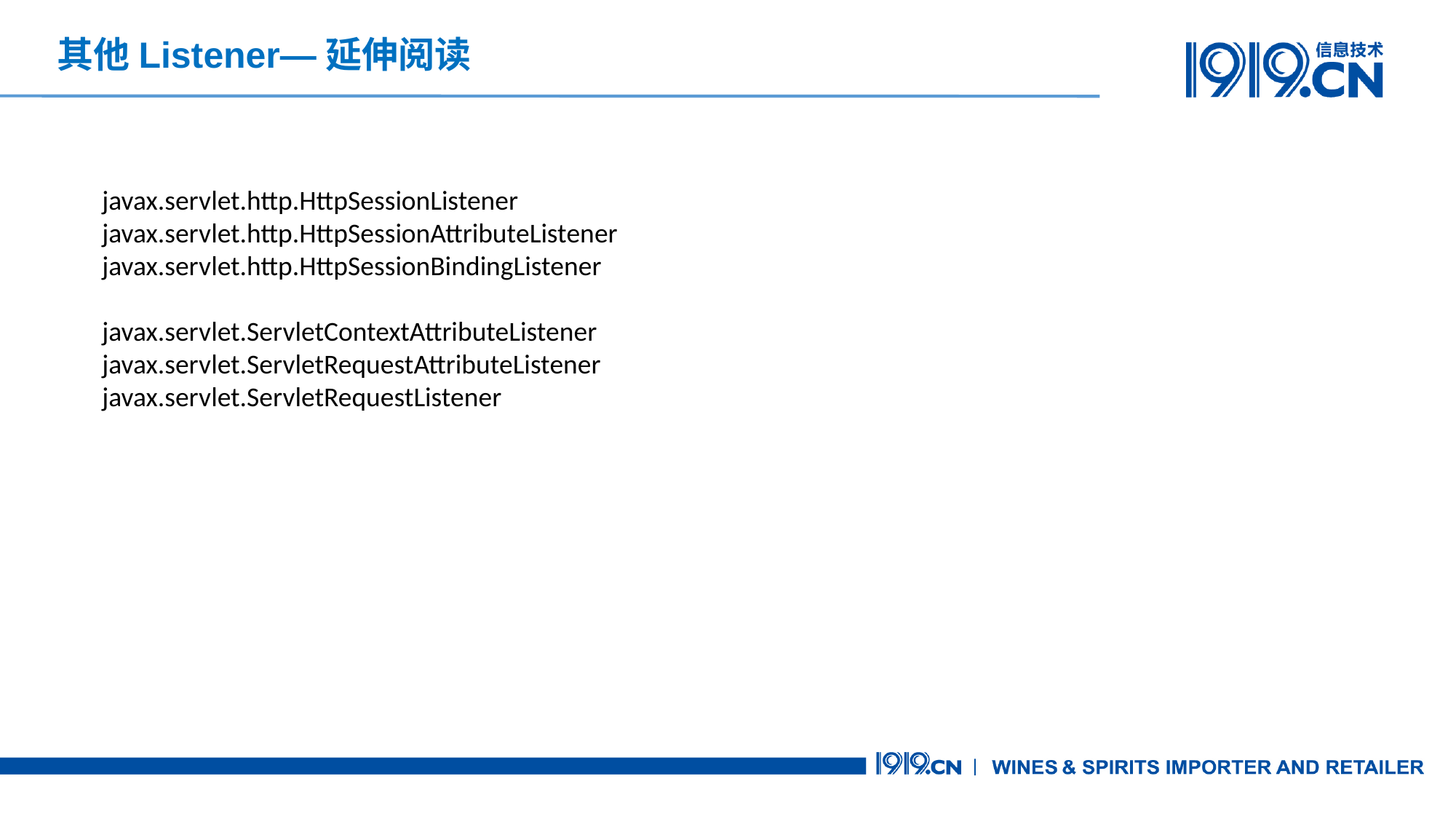

其他Listener—延伸阅读

javax.servlet.http.HttpSessionListener
javax.servlet.http.HttpSessionAttributeListener
javax.servlet.http.HttpSessionBindingListener

javax.servlet.ServletContextAttributeListener
javax.servlet.ServletRequestAttributeListener
javax.servlet.ServletRequestListener
17